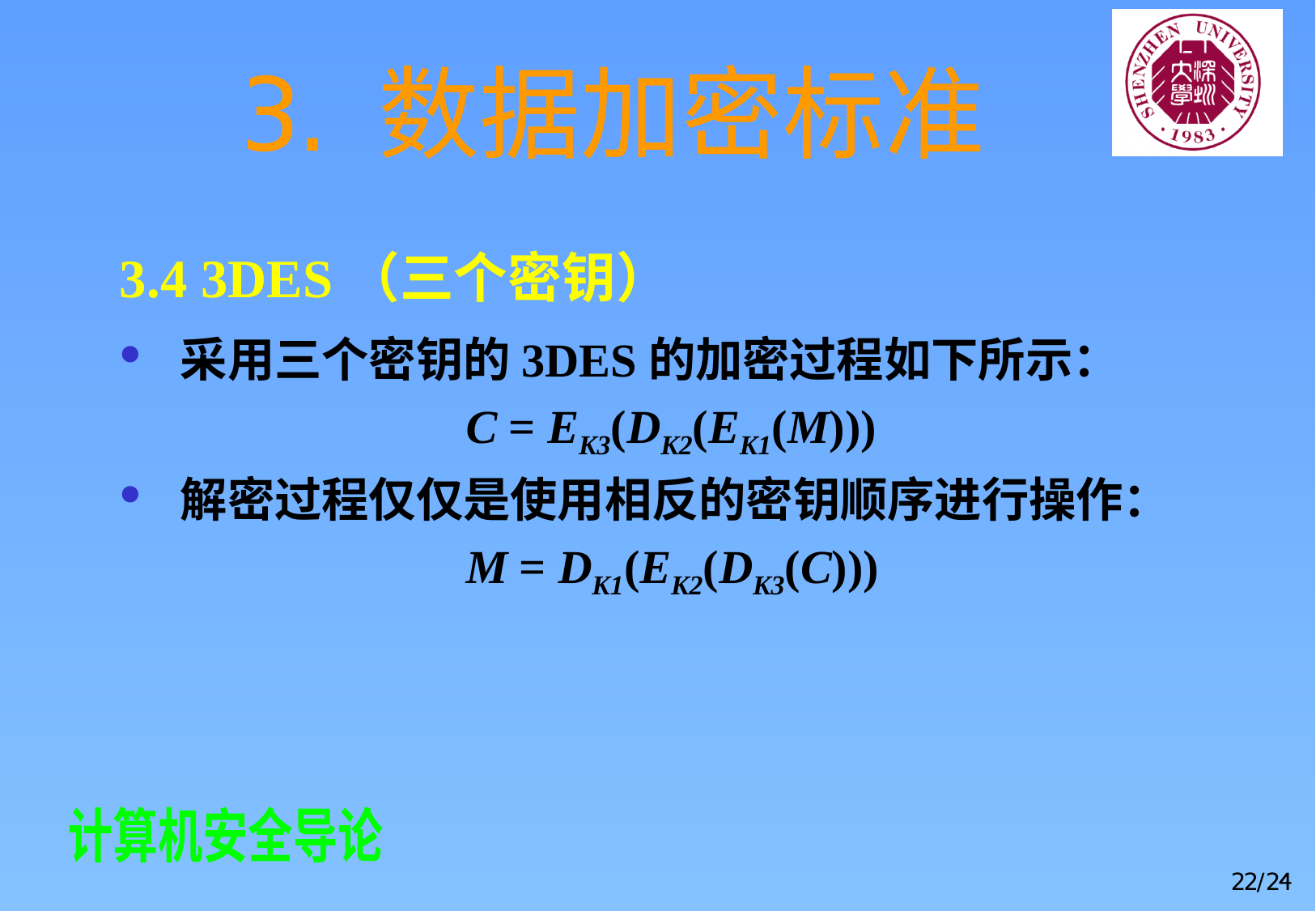

# 3. 数据加密标准
3.4 3DES（三个密钥）
采用三个密钥的3DES的加密过程如下所示：
                       C = EK3(DK2(EK1(M)))
解密过程仅仅是使用相反的密钥顺序进行操作：
                       M = DK1(EK2(DK3(C)))
22/24